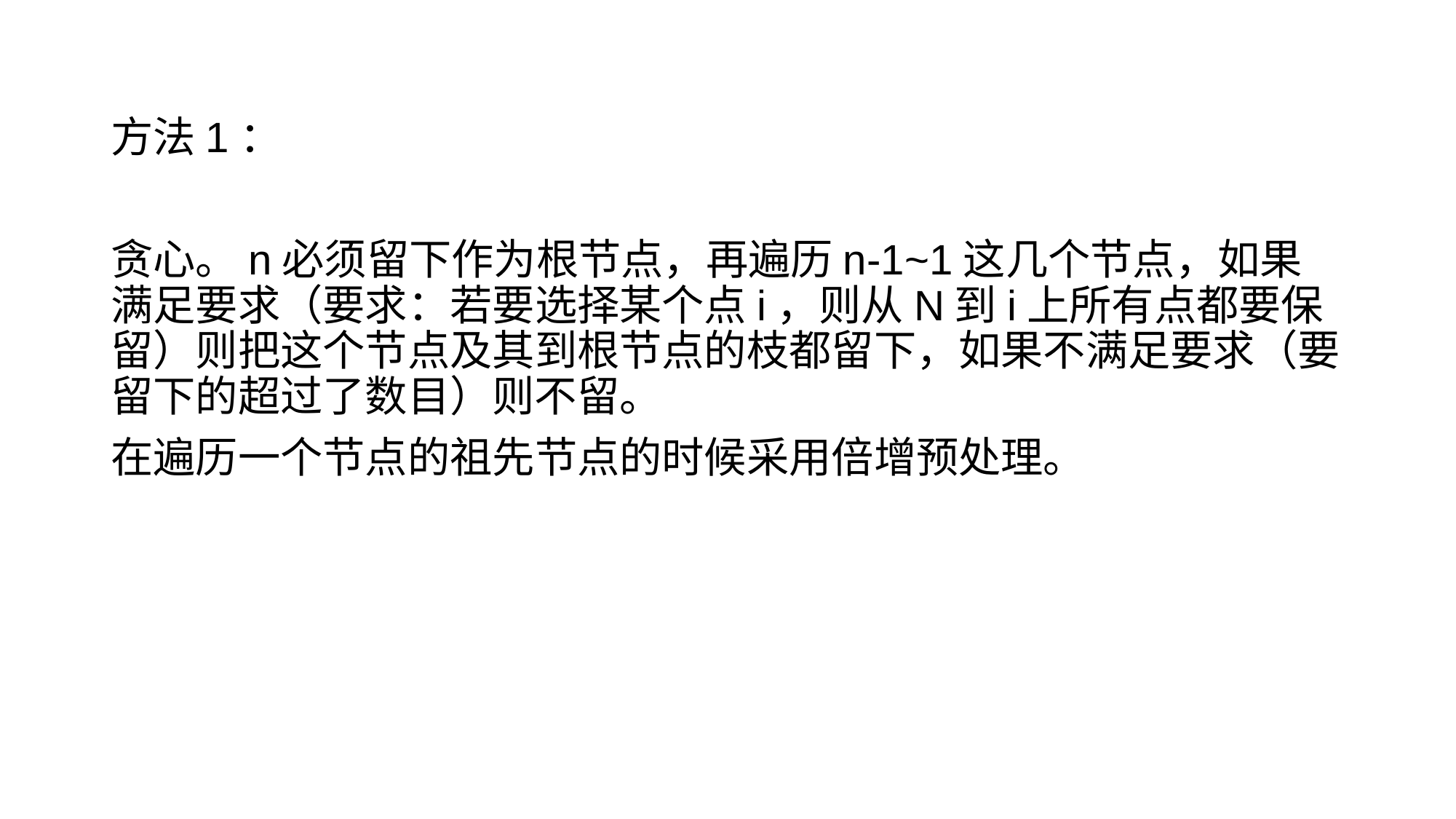

方法1：

贪心。n必须留下作为根节点，再遍历n-1~1这几个节点，如果满足要求（要求：若要选择某个点i，则从N到i上所有点都要保留）则把这个节点及其到根节点的枝都留下，如果不满足要求（要留下的超过了数目）则不留。
在遍历一个节点的祖先节点的时候采用倍增预处理。